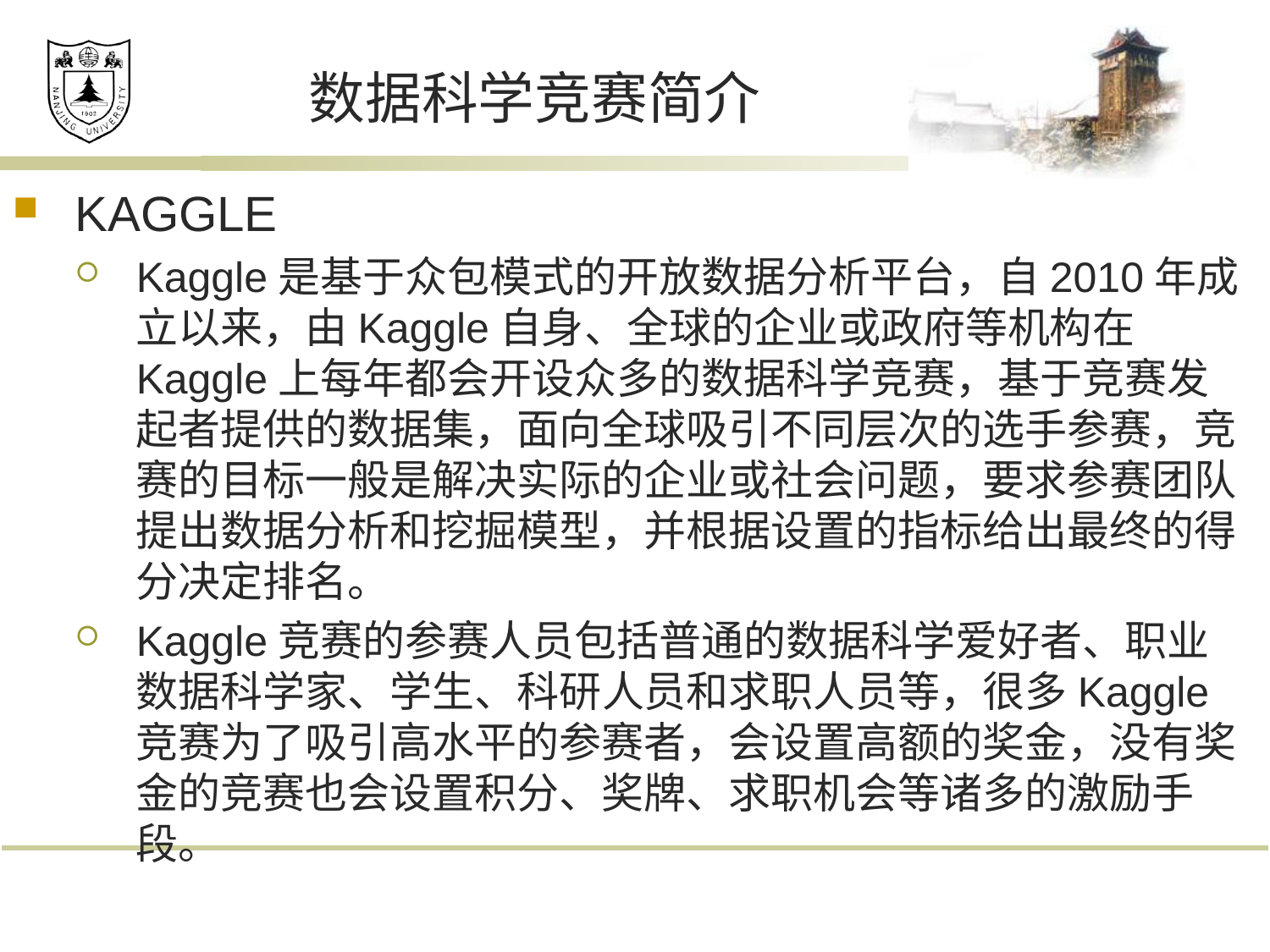

# 数据科学竞赛简介
KAGGLE
Kaggle是基于众包模式的开放数据分析平台，自2010年成立以来，由Kaggle自身、全球的企业或政府等机构在Kaggle上每年都会开设众多的数据科学竞赛，基于竞赛发起者提供的数据集，面向全球吸引不同层次的选手参赛，竞赛的目标一般是解决实际的企业或社会问题，要求参赛团队提出数据分析和挖掘模型，并根据设置的指标给出最终的得分决定排名。
Kaggle竞赛的参赛人员包括普通的数据科学爱好者、职业数据科学家、学生、科研人员和求职人员等，很多Kaggle竞赛为了吸引高水平的参赛者，会设置高额的奖金，没有奖金的竞赛也会设置积分、奖牌、求职机会等诸多的激励手段。